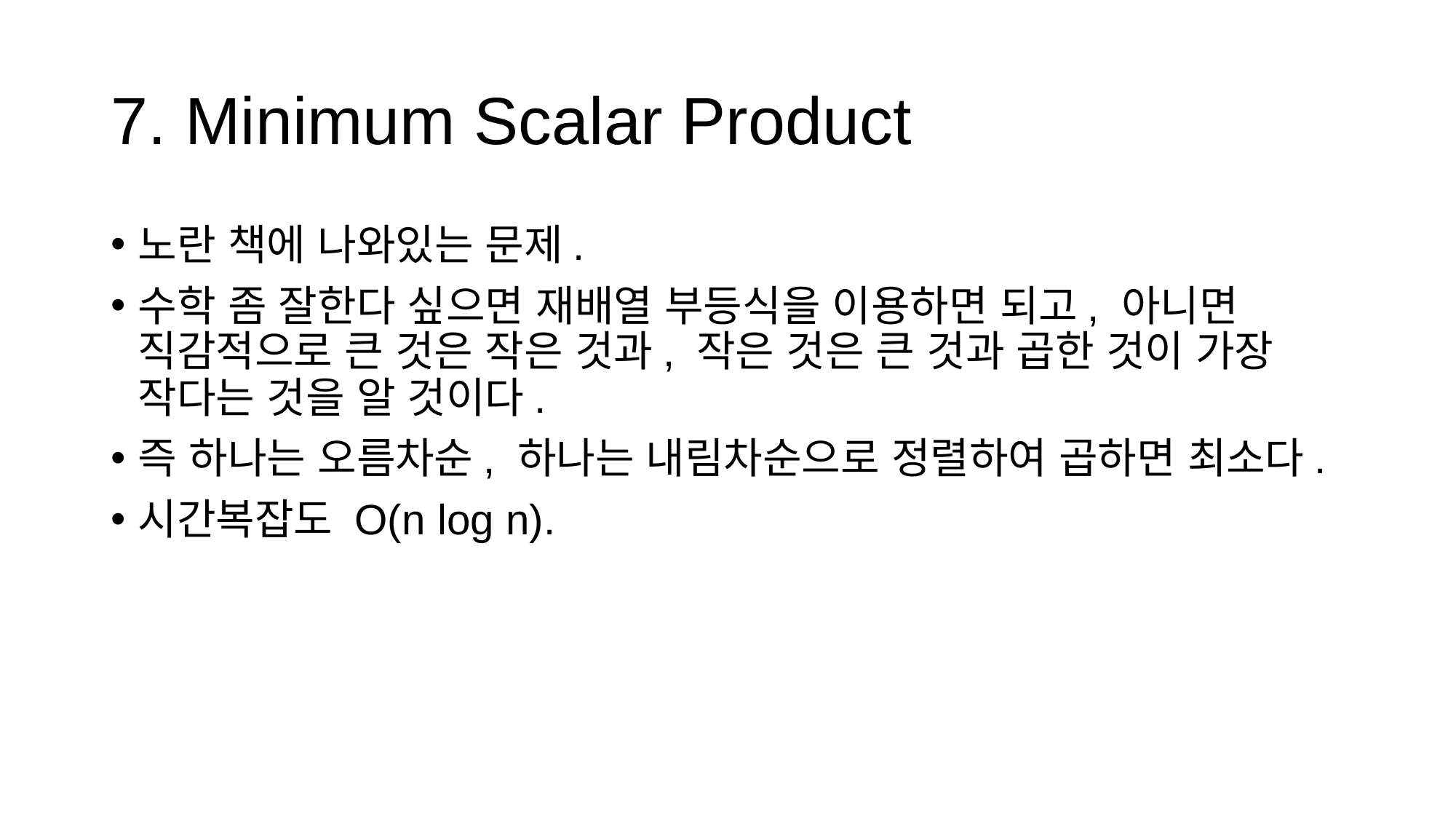

# 7. Minimum Scalar Product
노란 책에 나와있는 문제.
수학 좀 잘한다 싶으면 재배열 부등식을 이용하면 되고, 아니면 직감적으로 큰 것은 작은 것과, 작은 것은 큰 것과 곱한 것이 가장 작다는 것을 알 것이다.
즉 하나는 오름차순, 하나는 내림차순으로 정렬하여 곱하면 최소다.
시간복잡도 O(n log n).